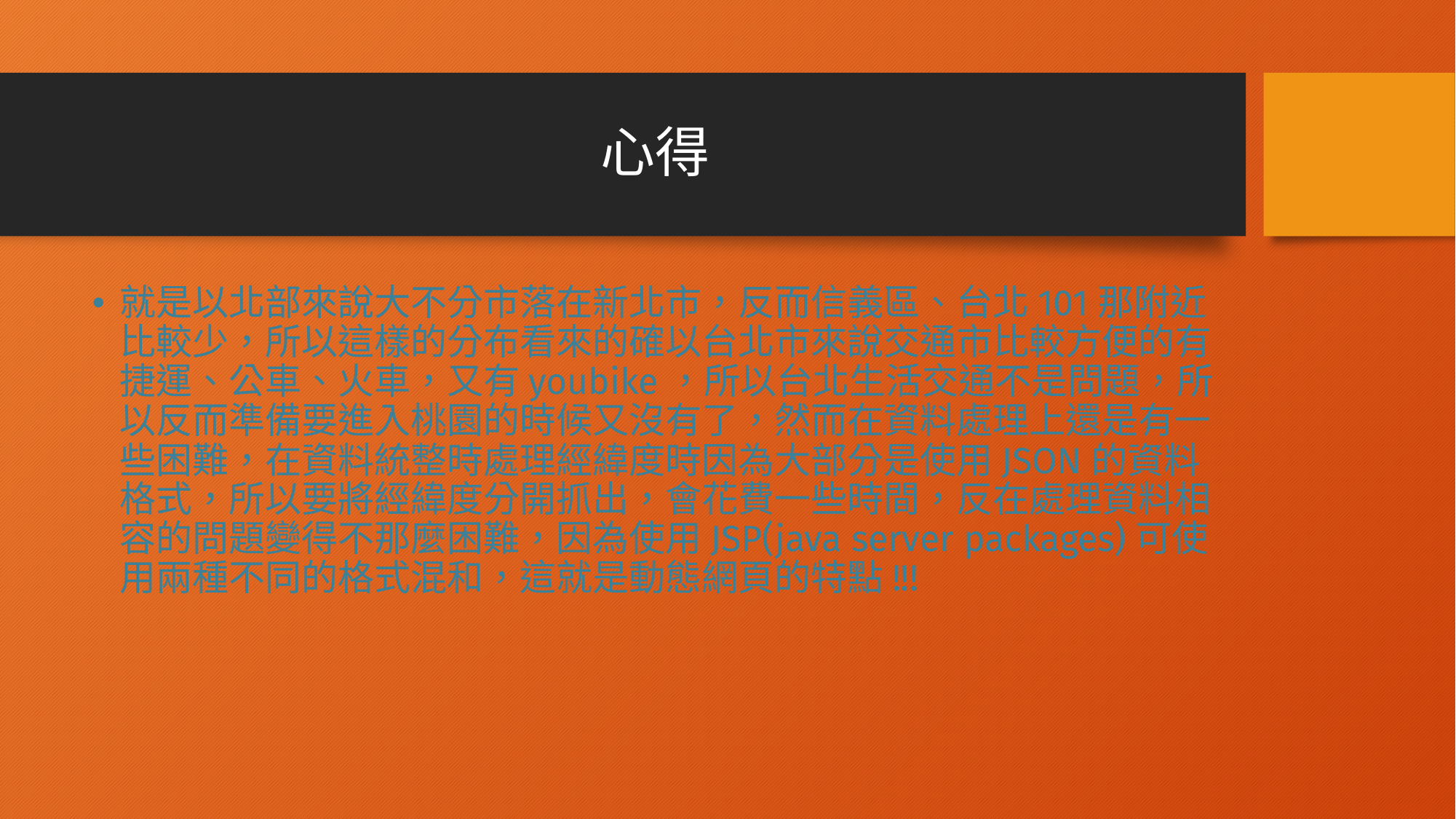

# 心得
就是以北部來說大不分市落在新北市，反而信義區、台北101那附近比較少，所以這樣的分布看來的確以台北市來說交通市比較方便的有捷運、公車、火車，又有youbike，所以台北生活交通不是問題，所以反而準備要進入桃園的時候又沒有了，然而在資料處理上還是有一些困難，在資料統整時處理經緯度時因為大部分是使用JSON的資料格式，所以要將經緯度分開抓出，會花費一些時間，反在處理資料相容的問題變得不那麼困難，因為使用JSP(java server packages)可使用兩種不同的格式混和，這就是動態網頁的特點!!!